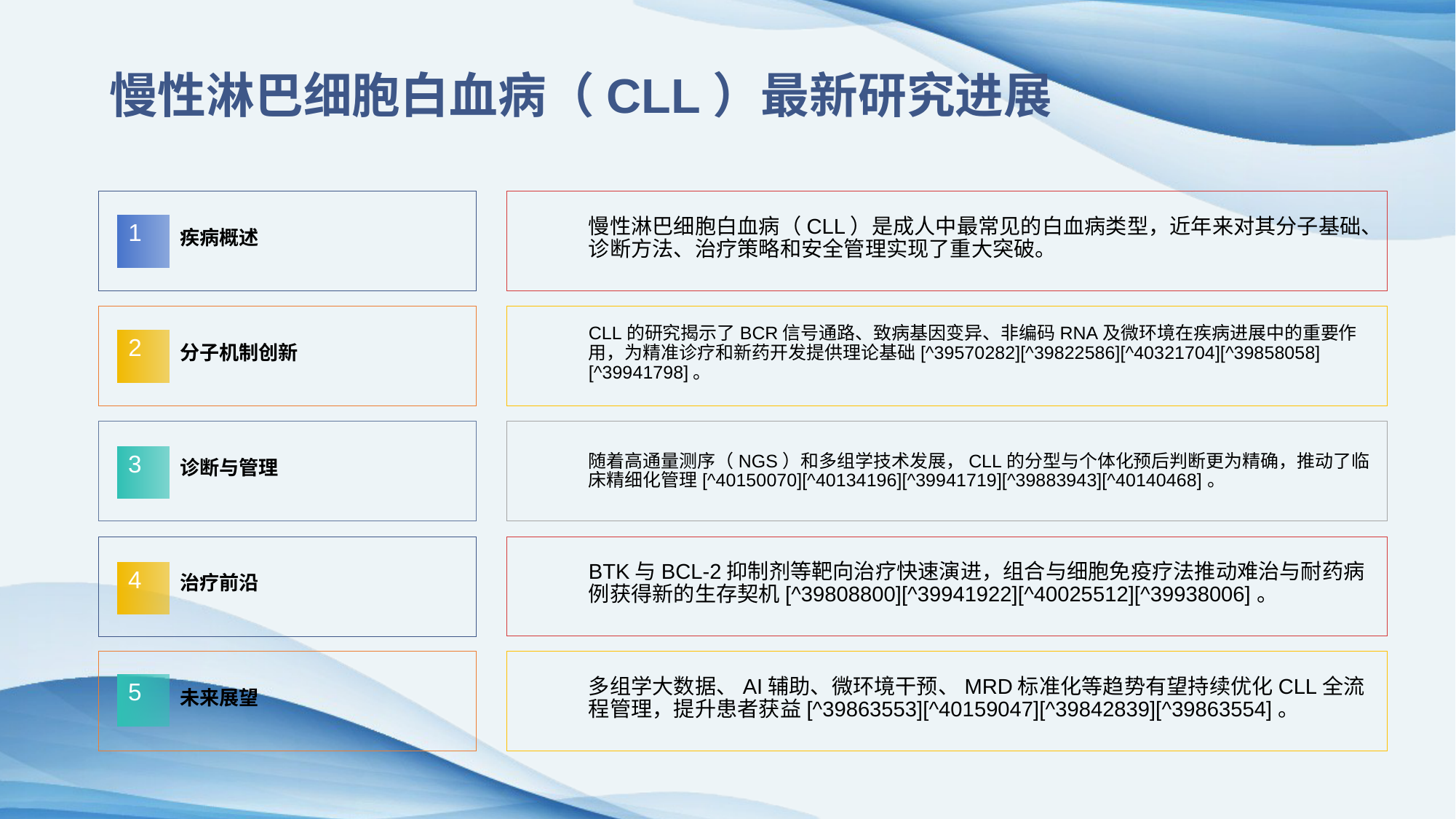

慢性淋巴细胞白血病（CLL）最新研究进展
疾病概述
慢性淋巴细胞白血病（CLL）是成人中最常见的白血病类型，近年来对其分子基础、诊断方法、治疗策略和安全管理实现了重大突破。
1
分子机制创新
CLL的研究揭示了BCR信号通路、致病基因变异、非编码RNA及微环境在疾病进展中的重要作用，为精准诊疗和新药开发提供理论基础[^39570282][^39822586][^40321704][^39858058][^39941798]。
2
诊断与管理
随着高通量测序（NGS）和多组学技术发展，CLL的分型与个体化预后判断更为精确，推动了临床精细化管理[^40150070][^40134196][^39941719][^39883943][^40140468]。
3
BTK与BCL-2抑制剂等靶向治疗快速演进，组合与细胞免疫疗法推动难治与耐药病例获得新的生存契机[^39808800][^39941922][^40025512][^39938006]。
治疗前沿
4
未来展望
多组学大数据、AI辅助、微环境干预、MRD标准化等趋势有望持续优化CLL全流程管理，提升患者获益[^39863553][^40159047][^39842839][^39863554]。
5